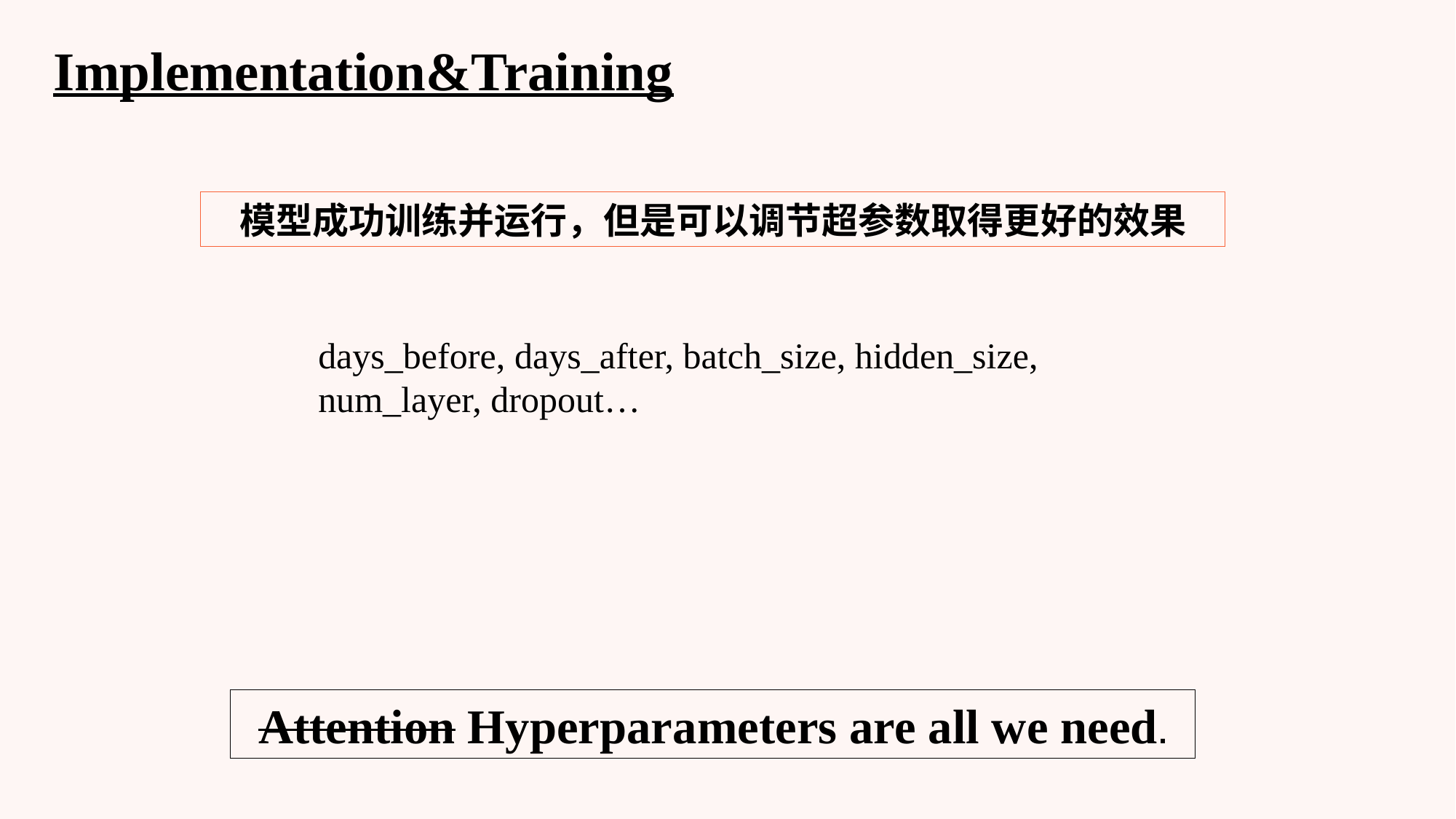

# Implementation&Training
模型成功训练并运行，但是可以调节超参数取得更好的效果
days_before, days_after, batch_size, hidden_size, num_layer, dropout…
Attention Hyperparameters are all we need.